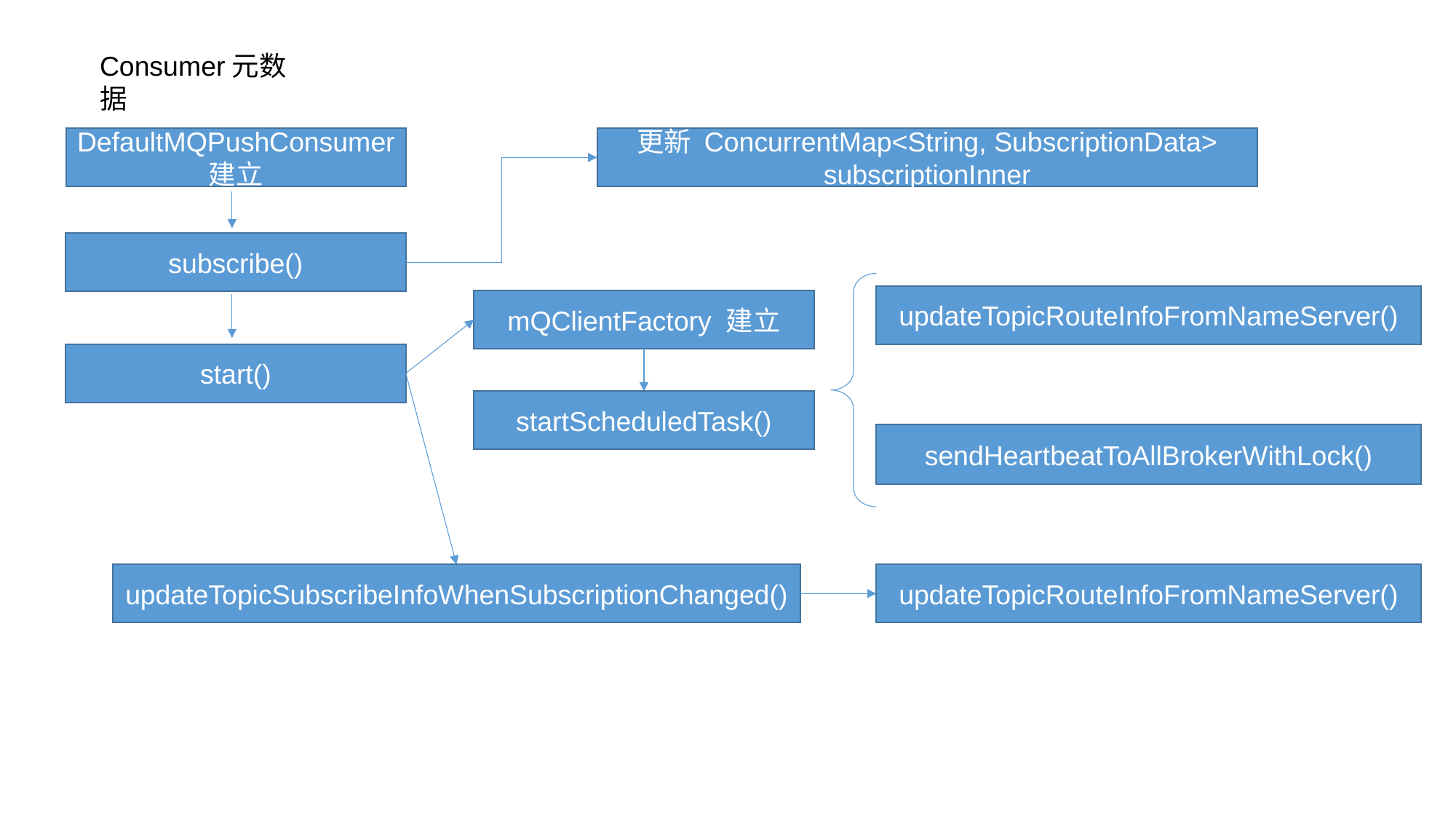

Consumer元数据
DefaultMQPushConsumer
建立
更新 ConcurrentMap<String, SubscriptionData> subscriptionInner
subscribe()

updateTopicRouteInfoFromNameServer()
mQClientFactory 建立
start()
startScheduledTask()
sendHeartbeatToAllBrokerWithLock()
updateTopicSubscribeInfoWhenSubscriptionChanged()
updateTopicRouteInfoFromNameServer()